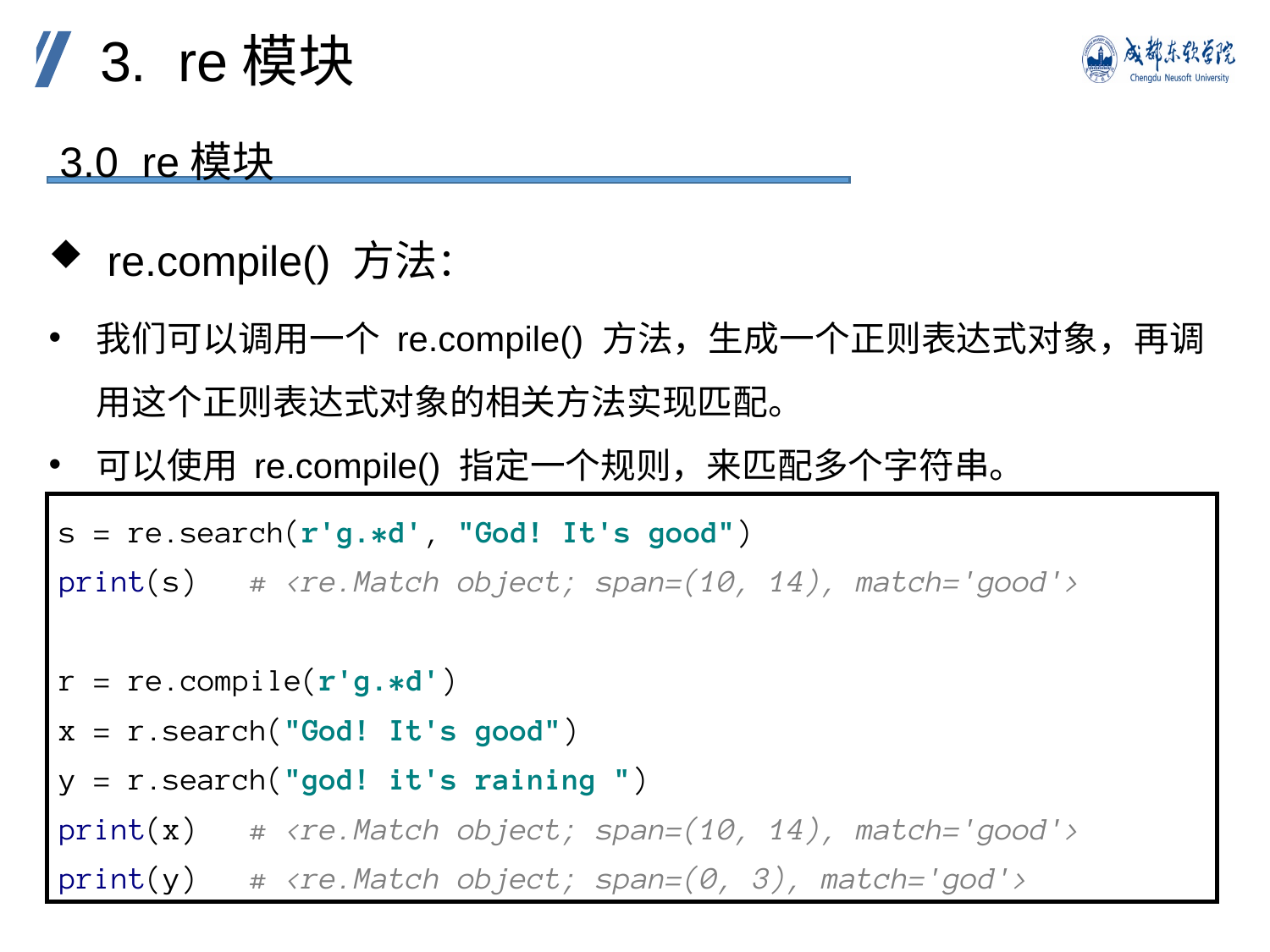

3.  re模块
3.0  re模块

 re.compile() 方法：
我们可以调用一个 re.compile() 方法，生成一个正则表达式对象，再调用这个正则表达式对象的相关方法实现匹配。
可以使用 re.compile() 指定一个规则，来匹配多个字符串。
s = re.search(r'g.*d', "God! It's good")
print(s)   # <re.Match object; span=(10, 14), match='good'>
r = re.compile(r'g.*d')
x = r.search("God! It's good")
y = r.search("god! it's raining ")
print(x)   # <re.Match object; span=(10, 14), match='good'>
print(y)   # <re.Match object; span=(0, 3), match='god'>